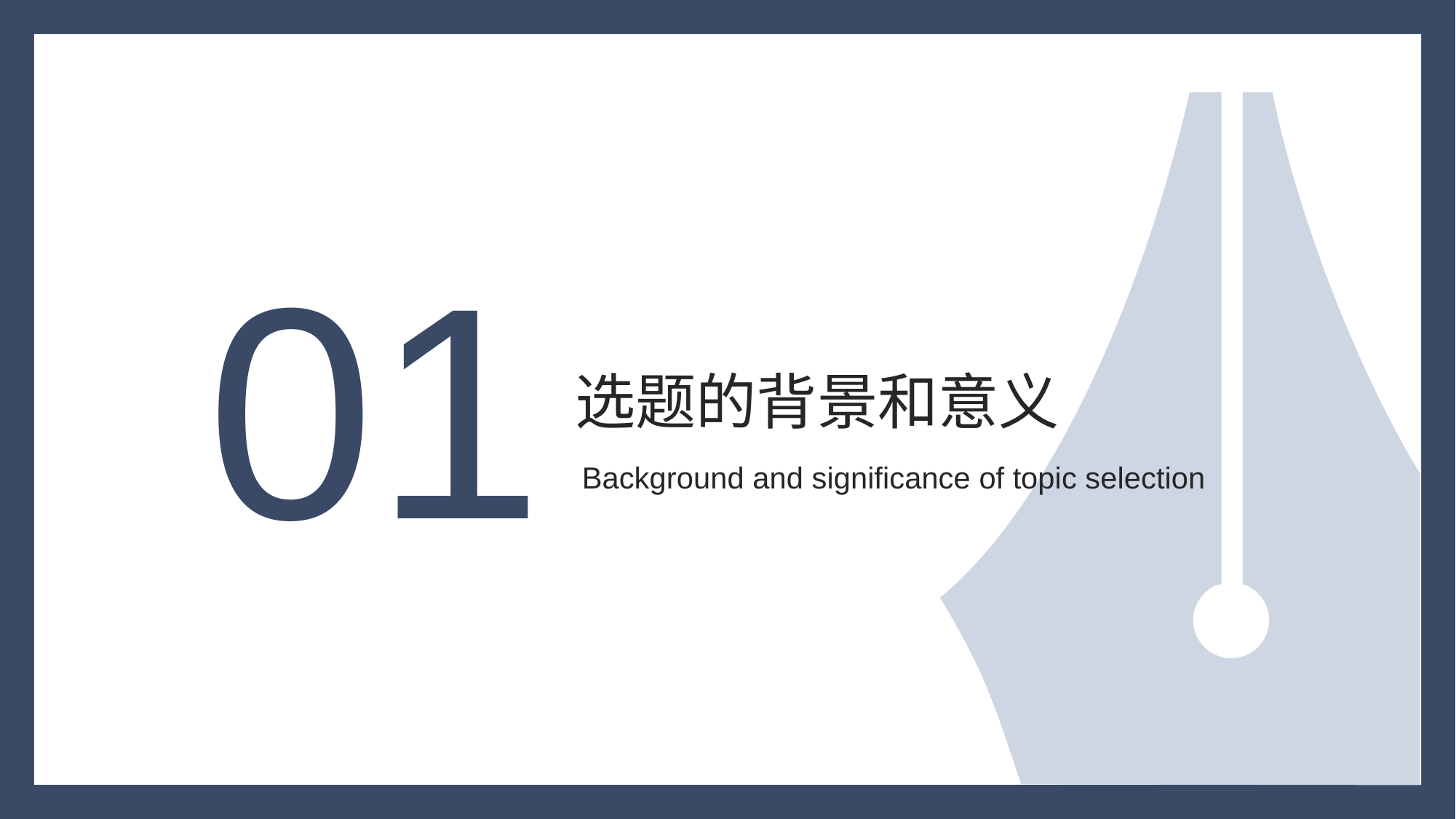

01
选题的背景和意义
Background and significance of topic selection